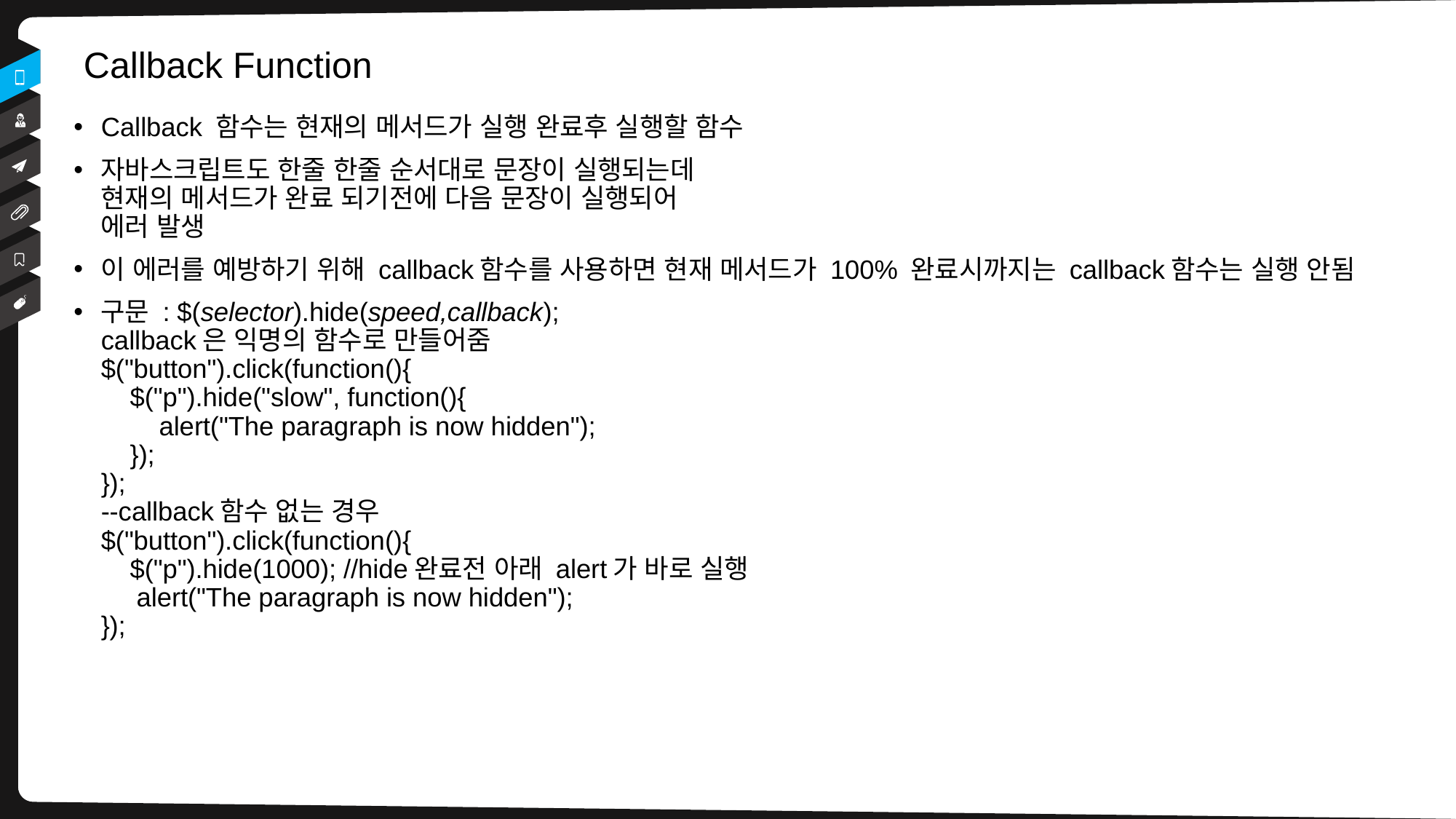

# Callback Function
Callback 함수는 현재의 메서드가 실행 완료후 실행할 함수
자바스크립트도 한줄 한줄 순서대로 문장이 실행되는데
현재의 메서드가 완료 되기전에 다음 문장이 실행되어
에러 발생
이 에러를 예방하기 위해 callback함수를 사용하면 현재 메서드가 100% 완료시까지는 callback함수는 실행 안됨
구문 : $(selector).hide(speed,callback);
callback은 익명의 함수로 만들어줌
$("button").click(function(){
    $("p").hide("slow", function(){
        alert("The paragraph is now hidden");
    });
});
--callback함수 없는 경우
$("button").click(function(){
    $("p").hide(1000); //hide완료전 아래 alert가 바로 실행
    alert("The paragraph is now hidden");
});